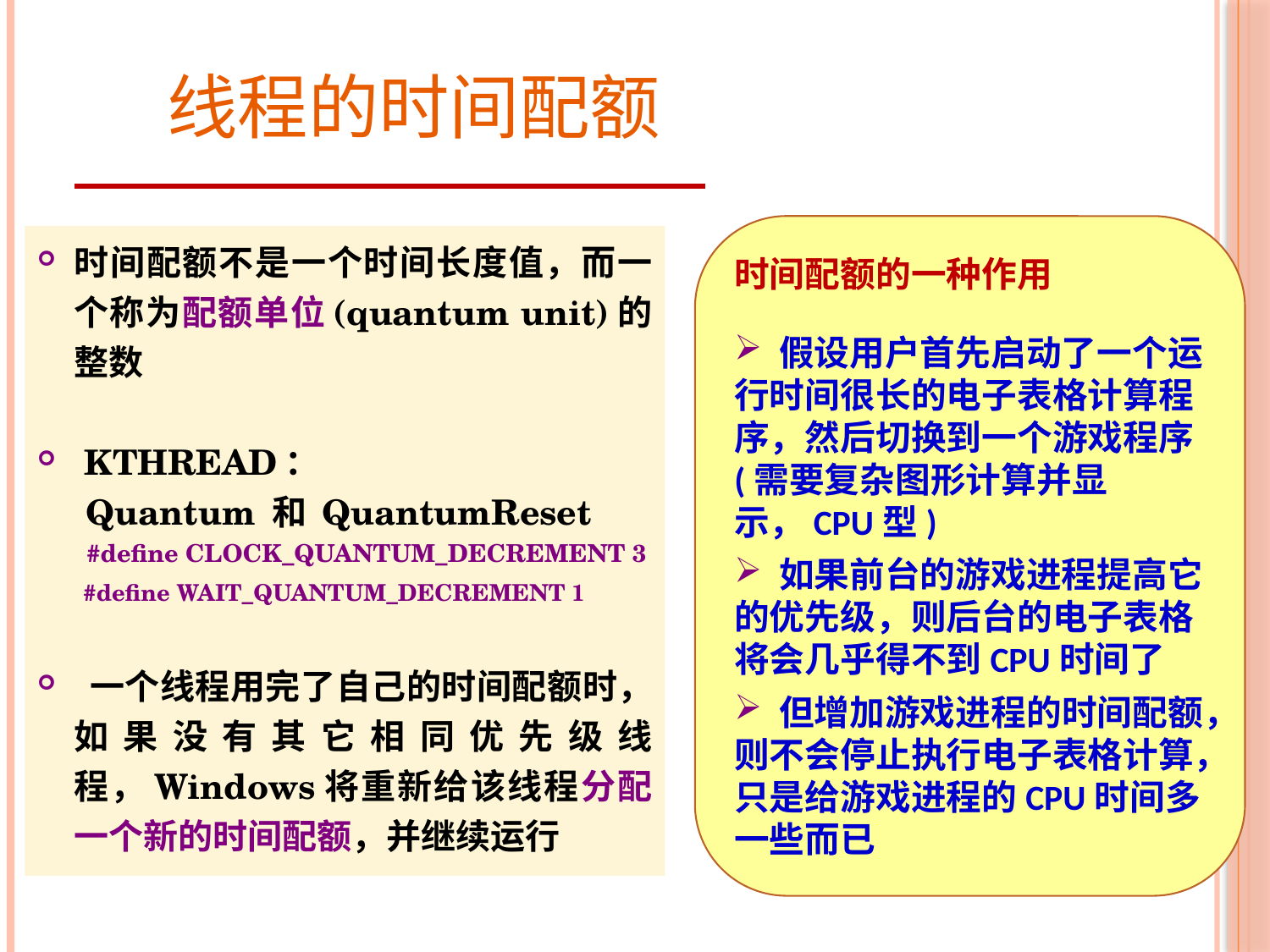

# 线程的时间配额
时间配额的一种作用

 假设用户首先启动了一个运行时间很长的电子表格计算程序，然后切换到一个游戏程序(需要复杂图形计算并显示，CPU型)
 如果前台的游戏进程提高它的优先级，则后台的电子表格将会几乎得不到CPU时间了
 但增加游戏进程的时间配额，则不会停止执行电子表格计算，只是给游戏进程的CPU时间多一些而已
时间配额不是一个时间长度值，而一个称为配额单位(quantum unit)的整数

 KTHREAD：
     Quantum 和 QuantumReset
       #define CLOCK_QUANTUM_DECREMENT 3
      #define WAIT_QUANTUM_DECREMENT 1

 一个线程用完了自己的时间配额时，如果没有其它相同优先级线程，Windows将重新给该线程分配一个新的时间配额，并继续运行